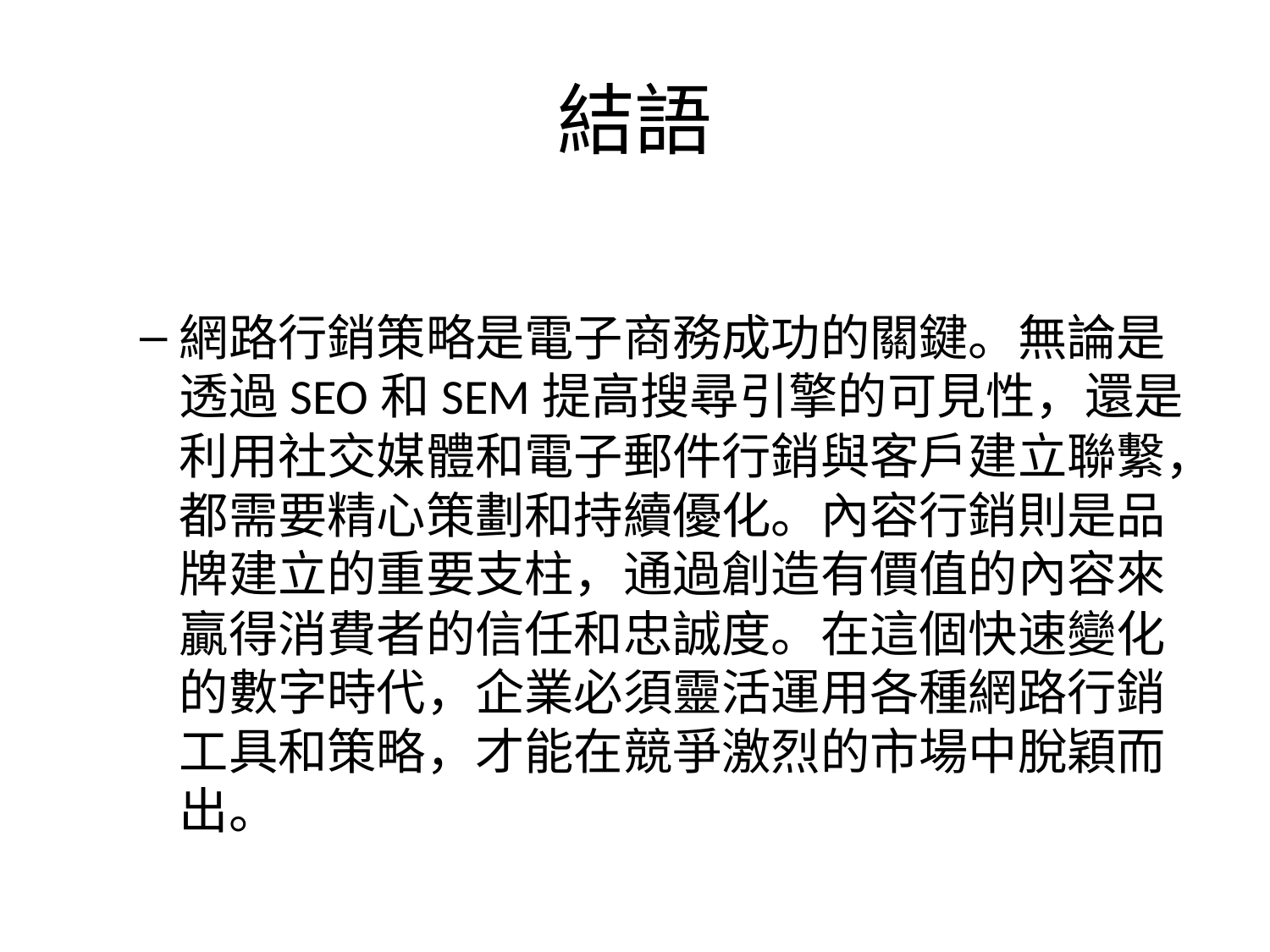

# 結語

網路行銷策略是電子商務成功的關鍵。無論是透過SEO和SEM提高搜尋引擎的可見性，還是利用社交媒體和電子郵件行銷與客戶建立聯繫，都需要精心策劃和持續優化。內容行銷則是品牌建立的重要支柱，通過創造有價值的內容來贏得消費者的信任和忠誠度。在這個快速變化的數字時代，企業必須靈活運用各種網路行銷工具和策略，才能在競爭激烈的市場中脫穎而出。